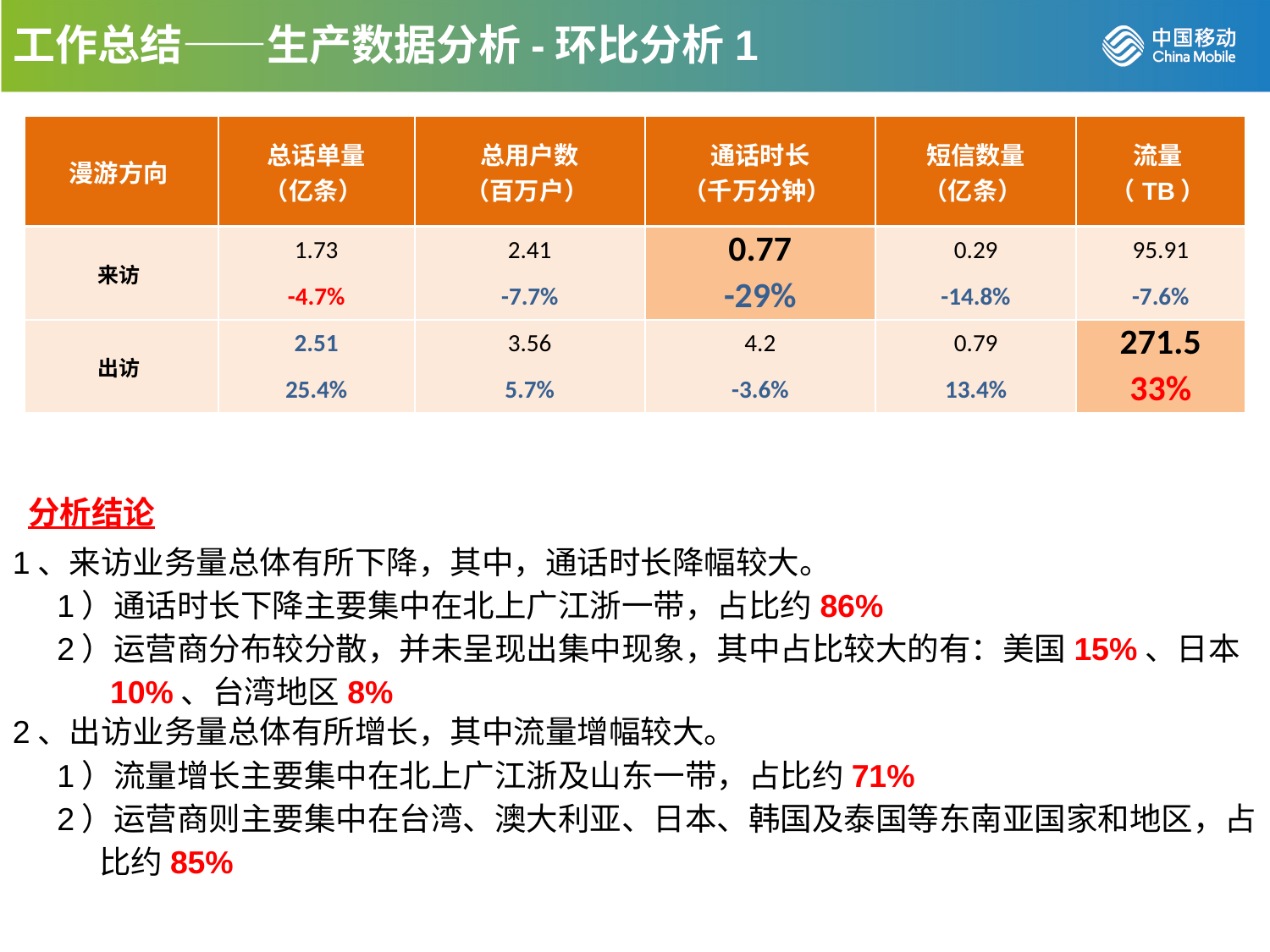

工作总结——生产数据分析-环比分析1
| 漫游方向 | 总话单量 （亿条） | 总用户数 （百万户） | 通话时长 （千万分钟） | 短信数量 （亿条） | 流量 （TB） |
| --- | --- | --- | --- | --- | --- |
| 来访 | 1.73 | 2.41 | 0.77 | 0.29 | 95.91 |
|  | -4.7% | -7.7% | -29% | -14.8% | -7.6% |
| 出访 | 2.51 | 3.56 | 4.2 | 0.79 | 271.5 |
|  | 25.4% | 5.7% | -3.6% | 13.4% | 33% |
分析结论
1、来访业务量总体有所下降，其中，通话时长降幅较大。
     1）通话时长下降主要集中在北上广江浙一带，占比约86%
     2）运营商分布较分散，并未呈现出集中现象，其中占比较大的有：美国15%、日本
           10%、台湾地区8%

2、出访业务量总体有所增长，其中流量增幅较大。
     1）流量增长主要集中在北上广江浙及山东一带，占比约71%
     2）运营商则主要集中在台湾、澳大利亚、日本、韩国及泰国等东南亚国家和地区，占
           比约85%